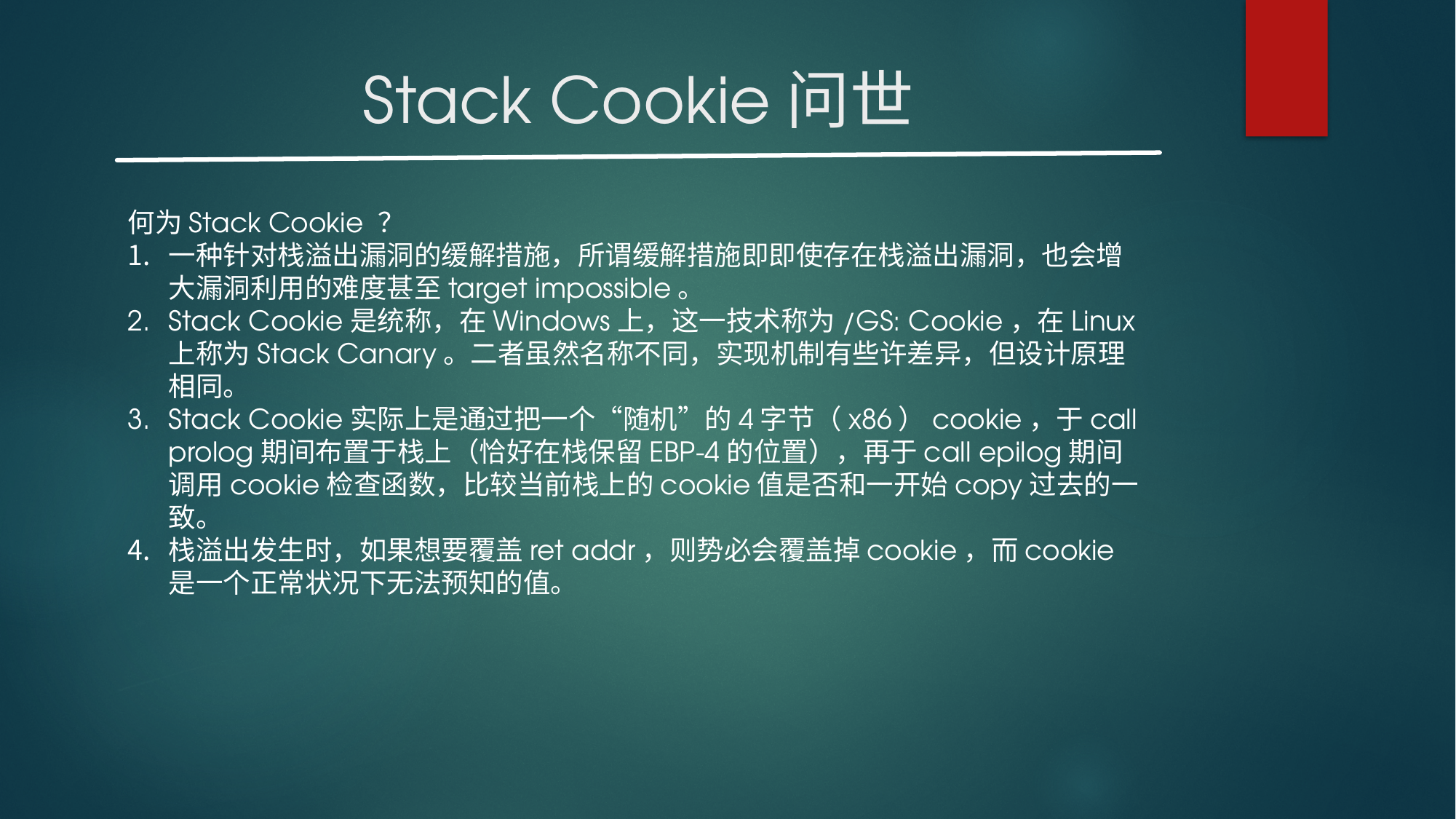

# Stack Cookie问世
何为Stack Cookie ？
一种针对栈溢出漏洞的缓解措施，所谓缓解措施即即使存在栈溢出漏洞，也会增大漏洞利用的难度甚至target impossible。
Stack Cookie是统称，在Windows上，这一技术称为/GS: Cookie，在Linux上称为Stack Canary。二者虽然名称不同，实现机制有些许差异，但设计原理相同。
Stack Cookie实际上是通过把一个“随机”的4字节（x86）cookie，于call prolog期间布置于栈上（恰好在栈保留EBP-4的位置），再于call epilog期间调用cookie检查函数，比较当前栈上的cookie值是否和一开始copy过去的一致。
栈溢出发生时，如果想要覆盖ret addr，则势必会覆盖掉cookie，而cookie是一个正常状况下无法预知的值。